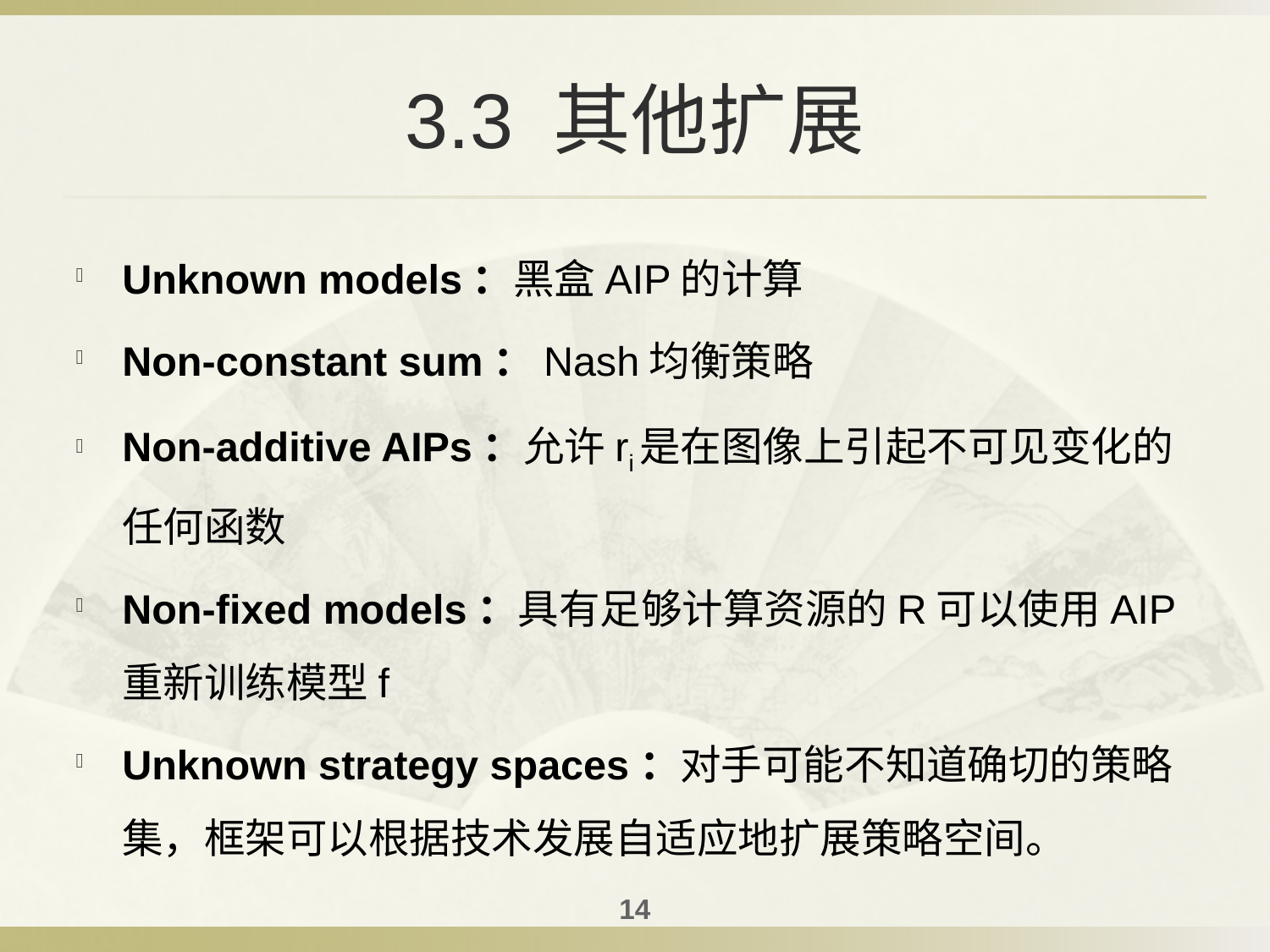

# 3.3 其他扩展
Unknown models：黑盒AIP的计算
Non-constant sum：Nash均衡策略
Non-additive AIPs：允许ri是在图像上引起不可见变化的任何函数
Non-fixed models：具有足够计算资源的R可以使用AIP重新训练模型f
Unknown strategy spaces：对手可能不知道确切的策略集，框架可以根据技术发展自适应地扩展策略空间。

14